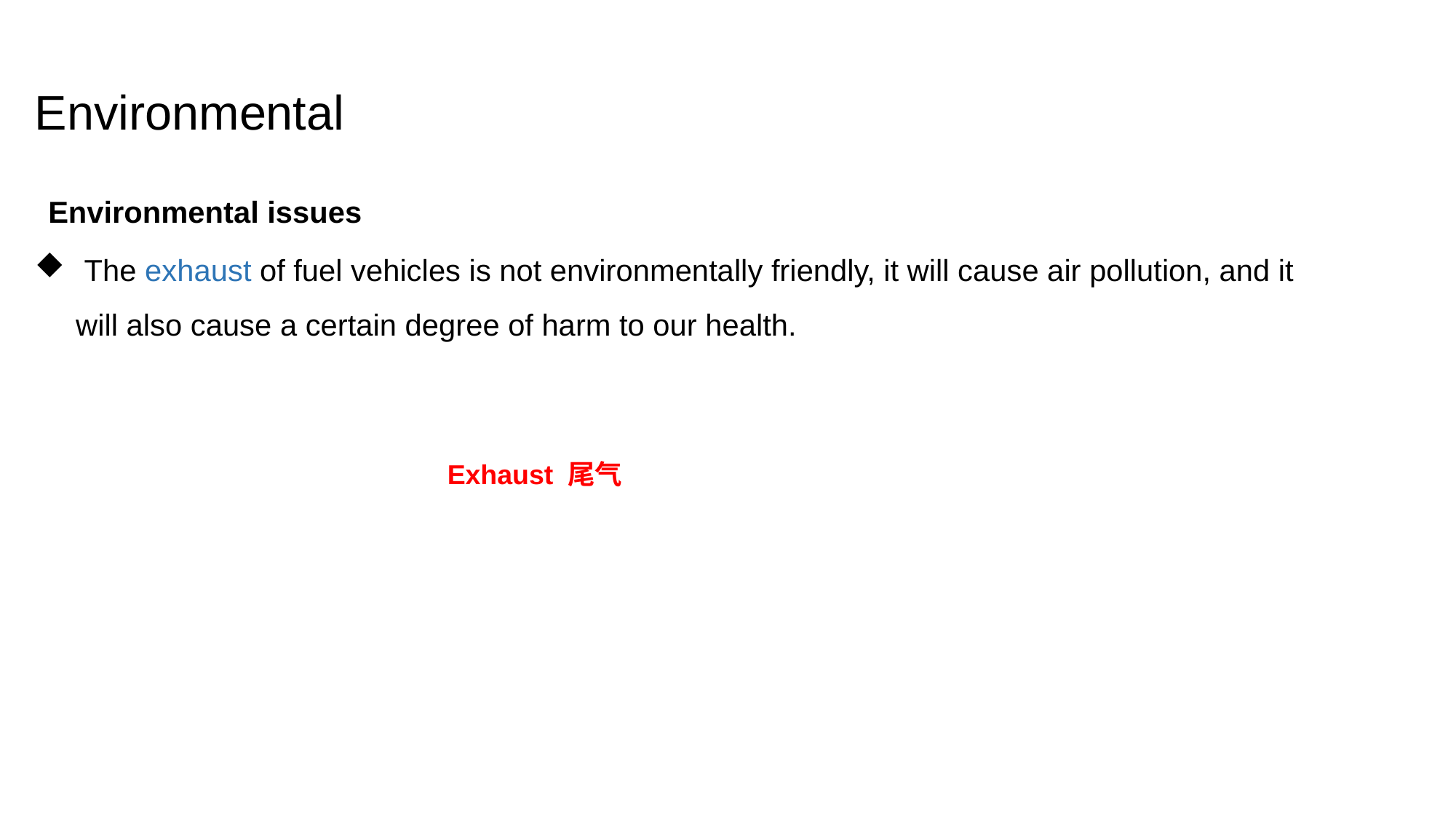

Environmental
 Environmental issues
 The exhaust of fuel vehicles is not environmentally friendly, it will cause air pollution, and it will also cause a certain degree of harm to our health.

Exhaust 尾气